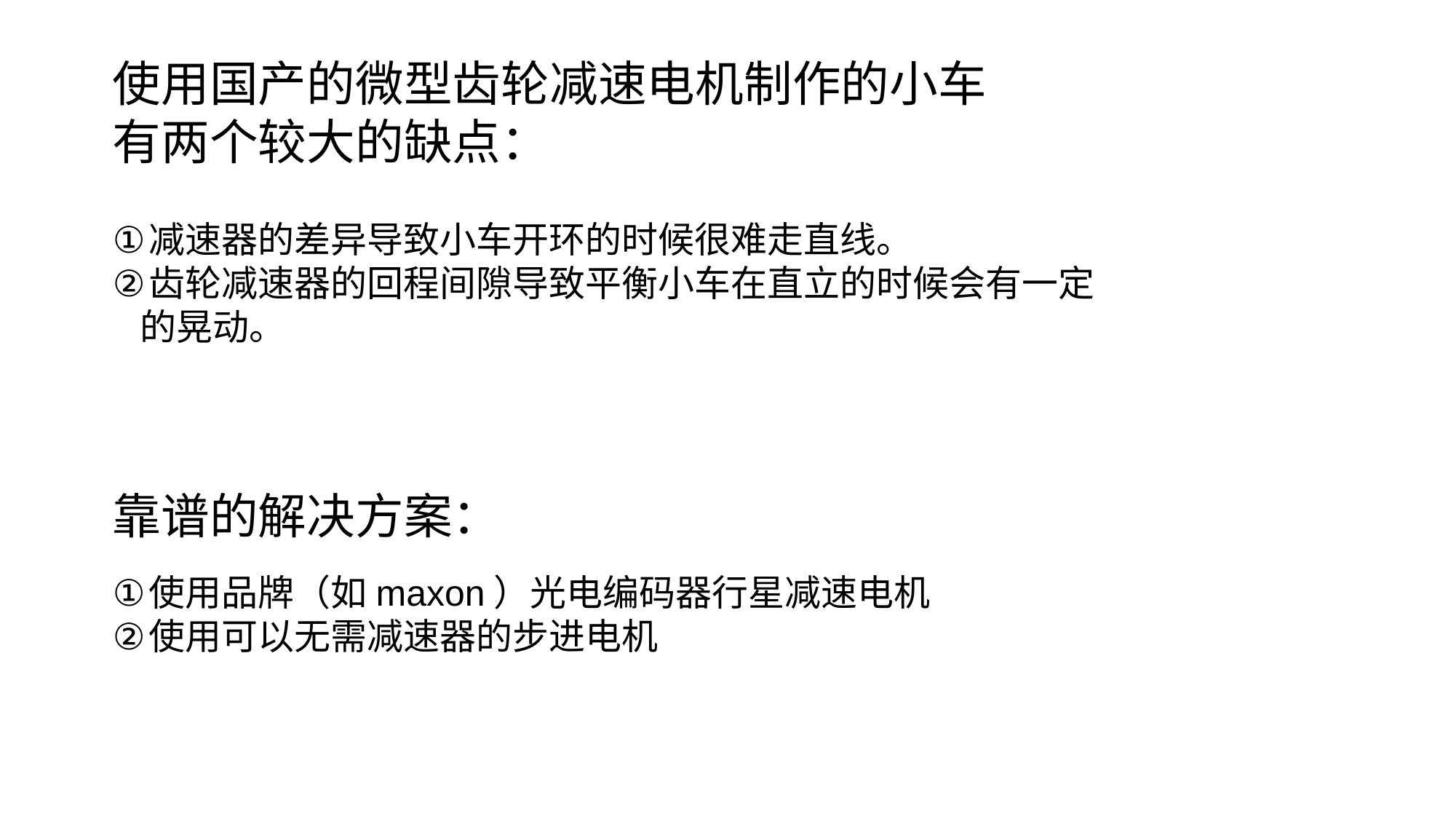

使用国产的微型齿轮减速电机制作的小车有两个较大的缺点：

减速器的差异导致小车开环的时候很难走直线。
齿轮减速器的回程间隙导致平衡小车在直立的时候会有一定的晃动。
靠谱的解决方案：

使用品牌（如maxon）光电编码器行星减速电机
使用可以无需减速器的步进电机